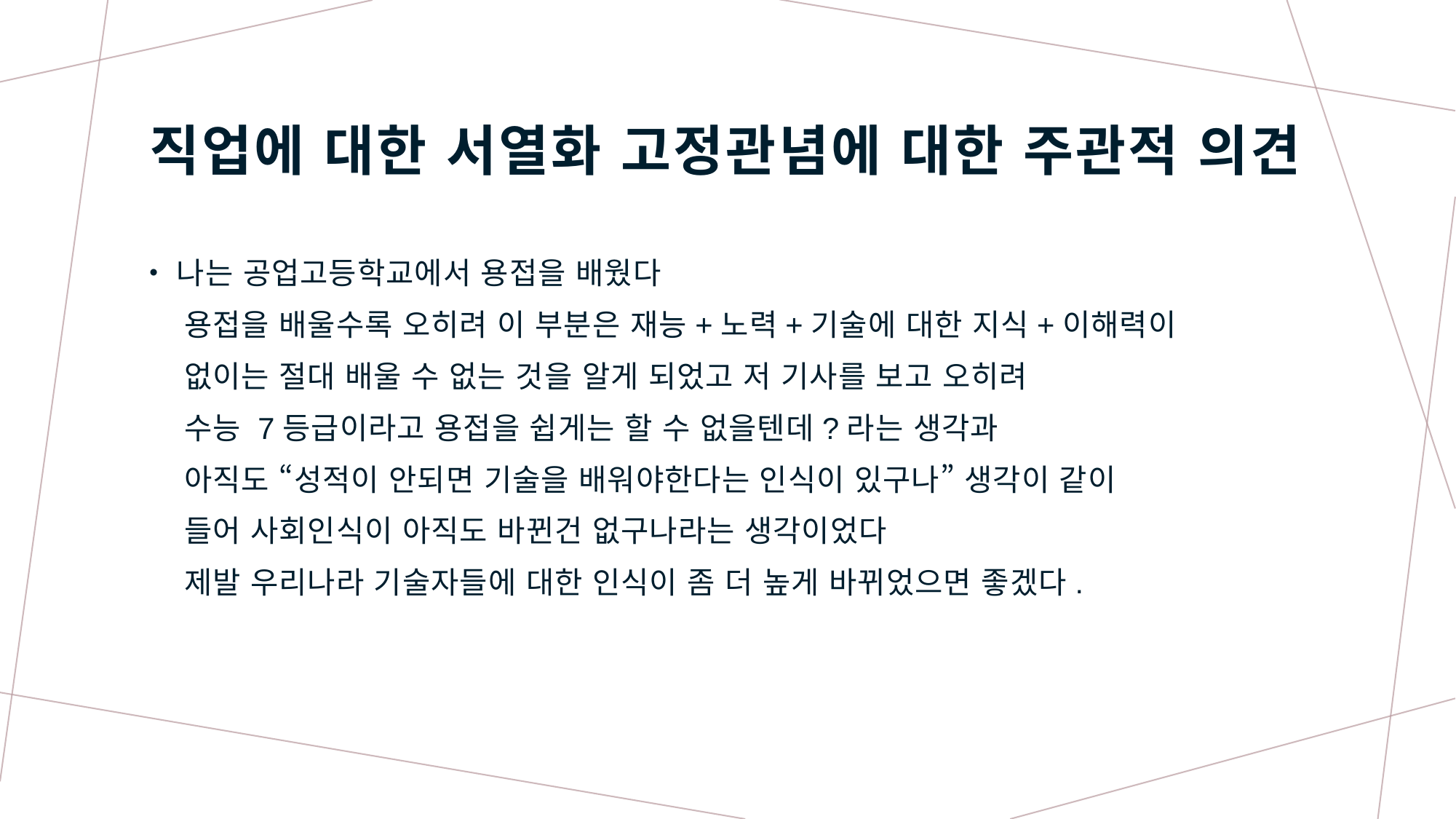

# 직업에 대한 서열화 고정관념에 대한 주관적 의견
나는 공업고등학교에서 용접을 배웠다
   용접을 배울수록 오히려 이 부분은 재능+노력+기술에 대한 지식+이해력이
   없이는 절대 배울 수 없는 것을 알게 되었고 저 기사를 보고 오히려
   수능 7등급이라고 용접을 쉽게는 할 수 없을텐데?라는 생각과
   아직도 “성적이 안되면 기술을 배워야한다는 인식이 있구나” 생각이 같이
   들어 사회인식이 아직도 바뀐건 없구나라는 생각이었다
   제발 우리나라 기술자들에 대한 인식이 좀 더 높게 바뀌었으면 좋겠다.